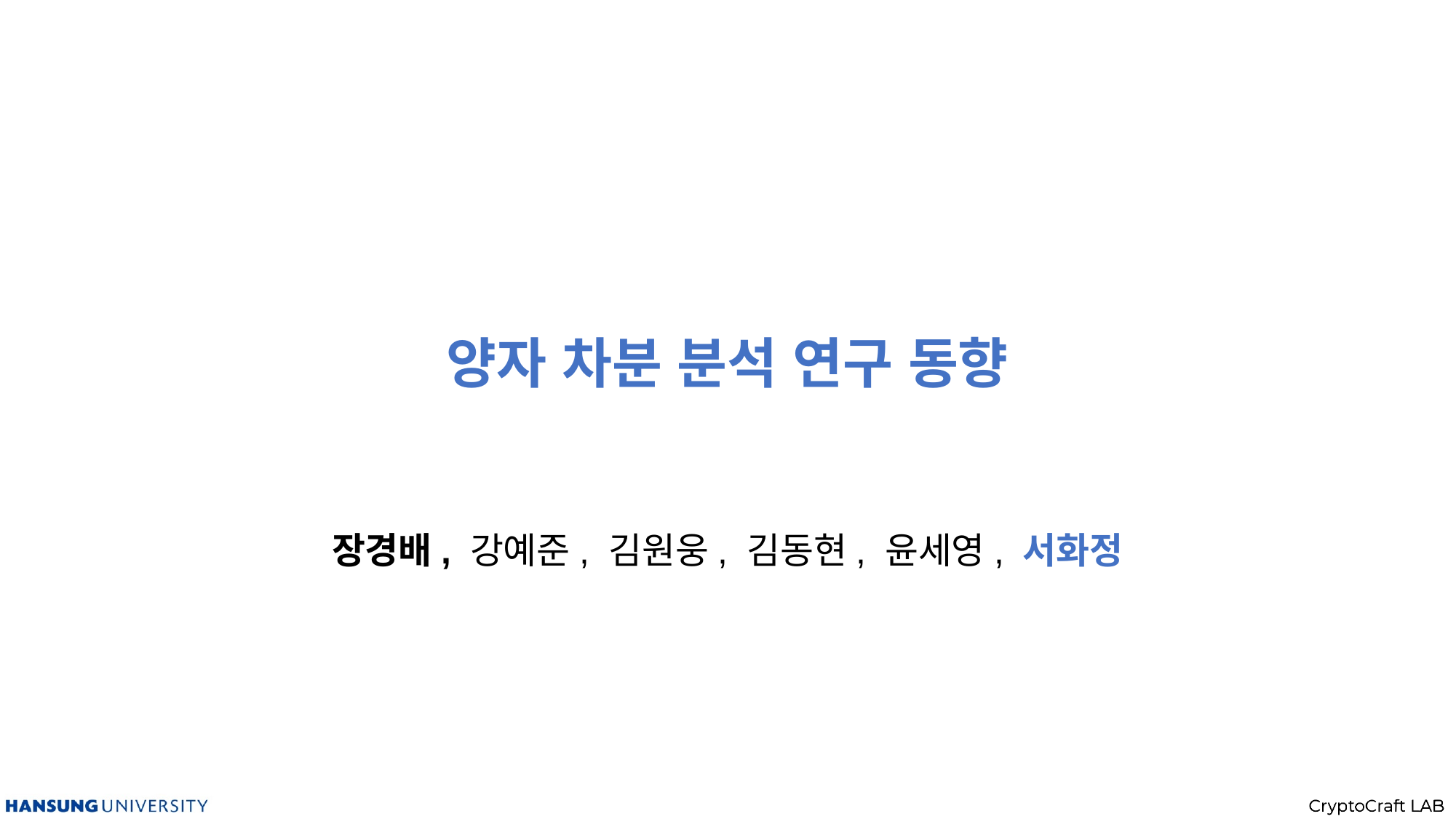

# 양자 차분 분석 연구 동향
장경배, 강예준, 김원웅, 김동현, 윤세영, 서화정